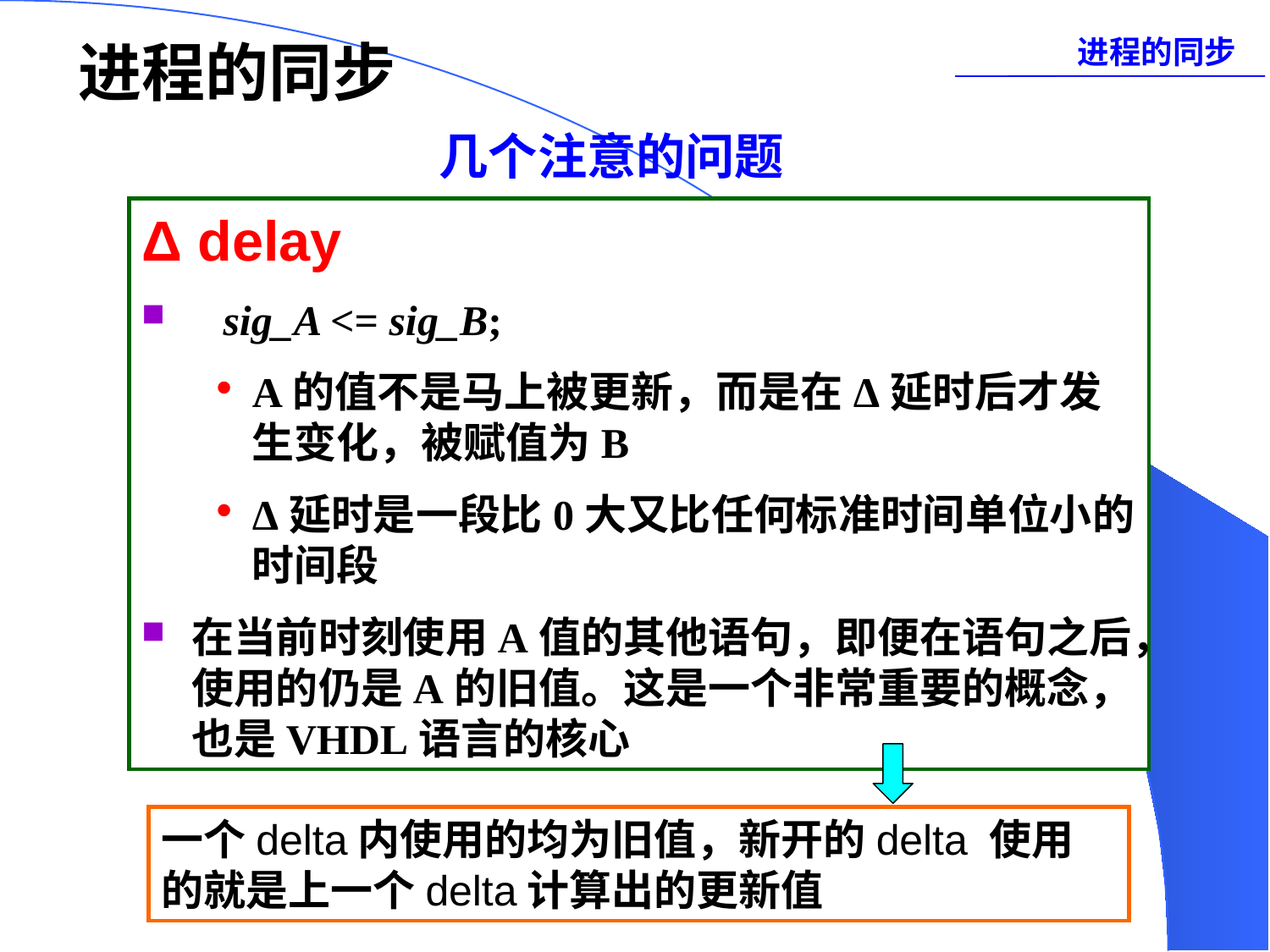

进程的同步
进程的同步

几个注意的问题
Δ delay
   sig_A <= sig_B;
A的值不是马上被更新，而是在Δ延时后才发生变化，被赋值为B
Δ延时是一段比0大又比任何标准时间单位小的时间段
在当前时刻使用A值的其他语句，即便在语句之后，使用的仍是A的旧值。这是一个非常重要的概念，也是VHDL语言的核心

一个delta内使用的均为旧值，新开的delta 使用的就是上一个delta计算出的更新值